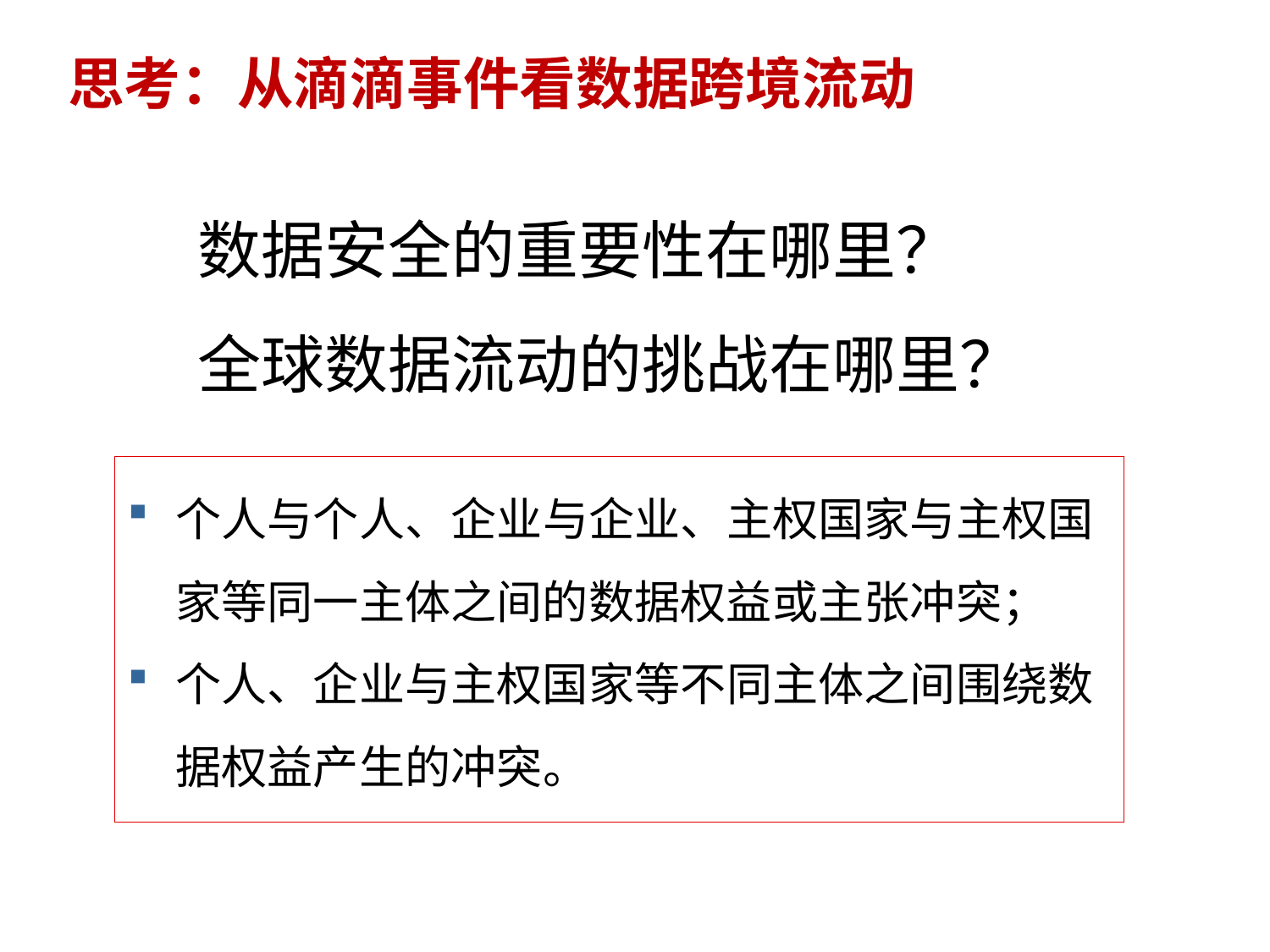

思考：从滴滴事件看数据跨境流动
数据安全的重要性在哪里？
全球数据流动的挑战在哪里？
个人与个人、企业与企业、主权国家与主权国家等同一主体之间的数据权益或主张冲突；
个人、企业与主权国家等不同主体之间围绕数据权益产生的冲突。